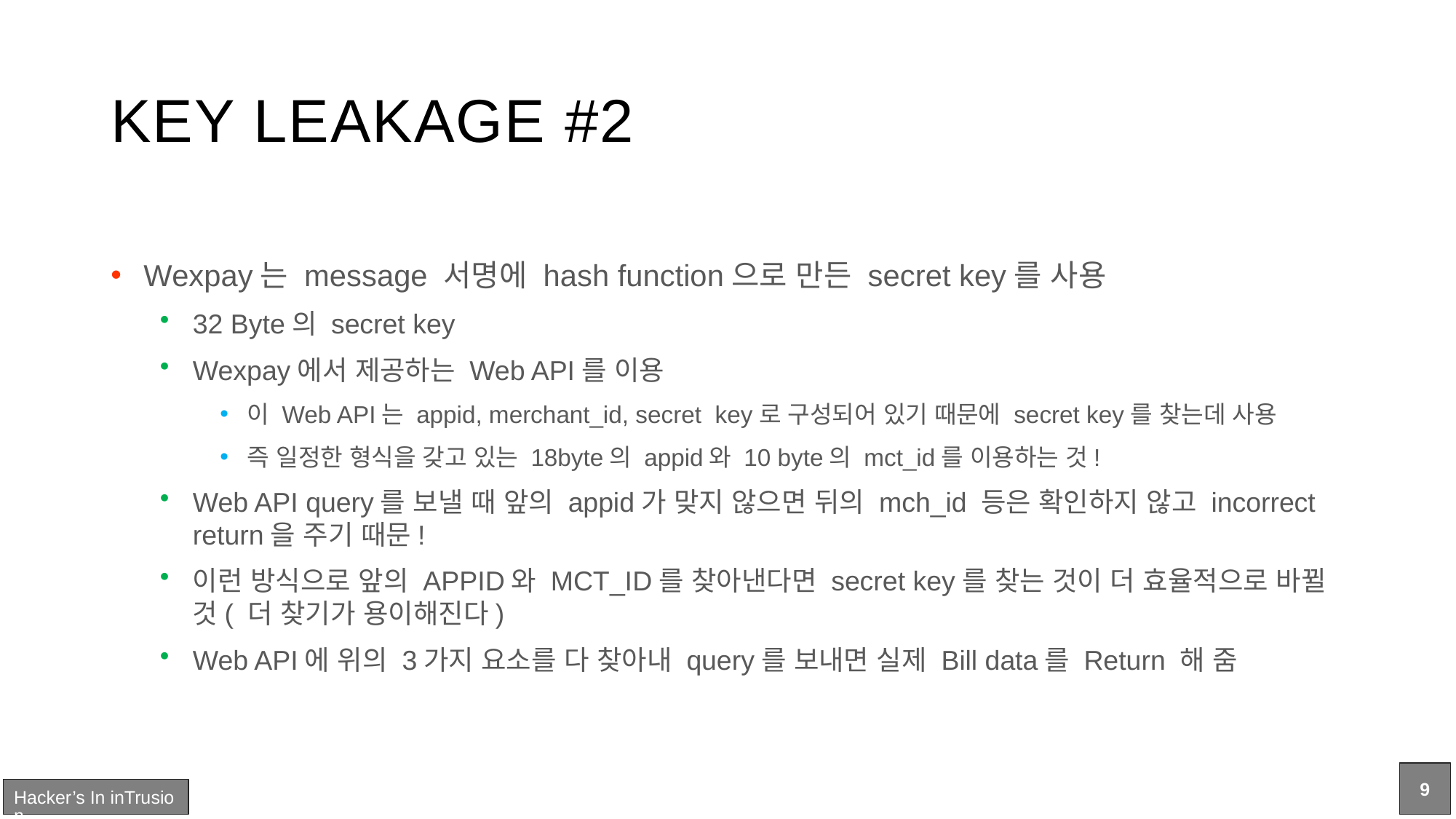

# KEY LEAKAGE #2

Wexpay는 message 서명에 hash function으로 만든 secret key를 사용
32 Byte의 secret key
Wexpay에서 제공하는 Web API를 이용
이 Web API는 appid, merchant_id, secret  key로 구성되어 있기 때문에 secret key를 찾는데 사용
즉 일정한 형식을 갖고 있는 18byte의 appid와 10 byte의 mct_id를 이용하는 것!
Web API query를 보낼 때 앞의 appid가 맞지 않으면 뒤의 mch_id 등은 확인하지 않고 incorrect return을 주기 때문!
이런 방식으로 앞의 APPID와 MCT_ID를 찾아낸다면 secret key를 찾는 것이 더 효율적으로 바뀔 것( 더 찾기가 용이해진다)
Web API에 위의 3가지 요소를 다 찾아내 query를 보내면 실제 Bill data를 Return 해 줌
9
Hacker’s In inTrusion